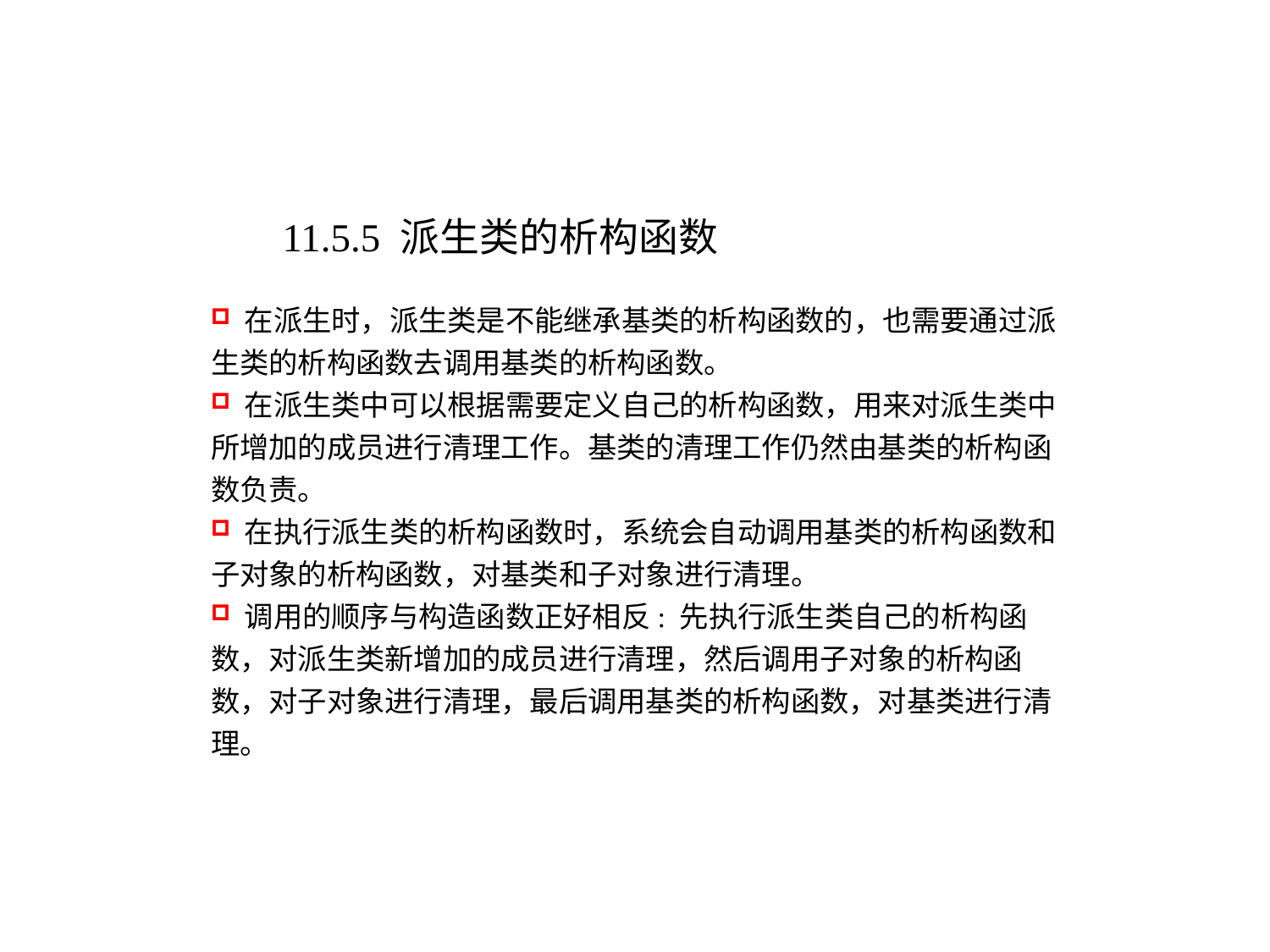

11.5.5 派生类的析构函数
 在派生时，派生类是不能继承基类的析构函数的，也需要通过派生类的析构函数去调用基类的析构函数。
 在派生类中可以根据需要定义自己的析构函数，用来对派生类中所增加的成员进行清理工作。基类的清理工作仍然由基类的析构函数负责。
 在执行派生类的析构函数时，系统会自动调用基类的析构函数和子对象的析构函数，对基类和子对象进行清理。
 调用的顺序与构造函数正好相反: 先执行派生类自己的析构函数，对派生类新增加的成员进行清理，然后调用子对象的析构函数，对子对象进行清理，最后调用基类的析构函数，对基类进行清理。